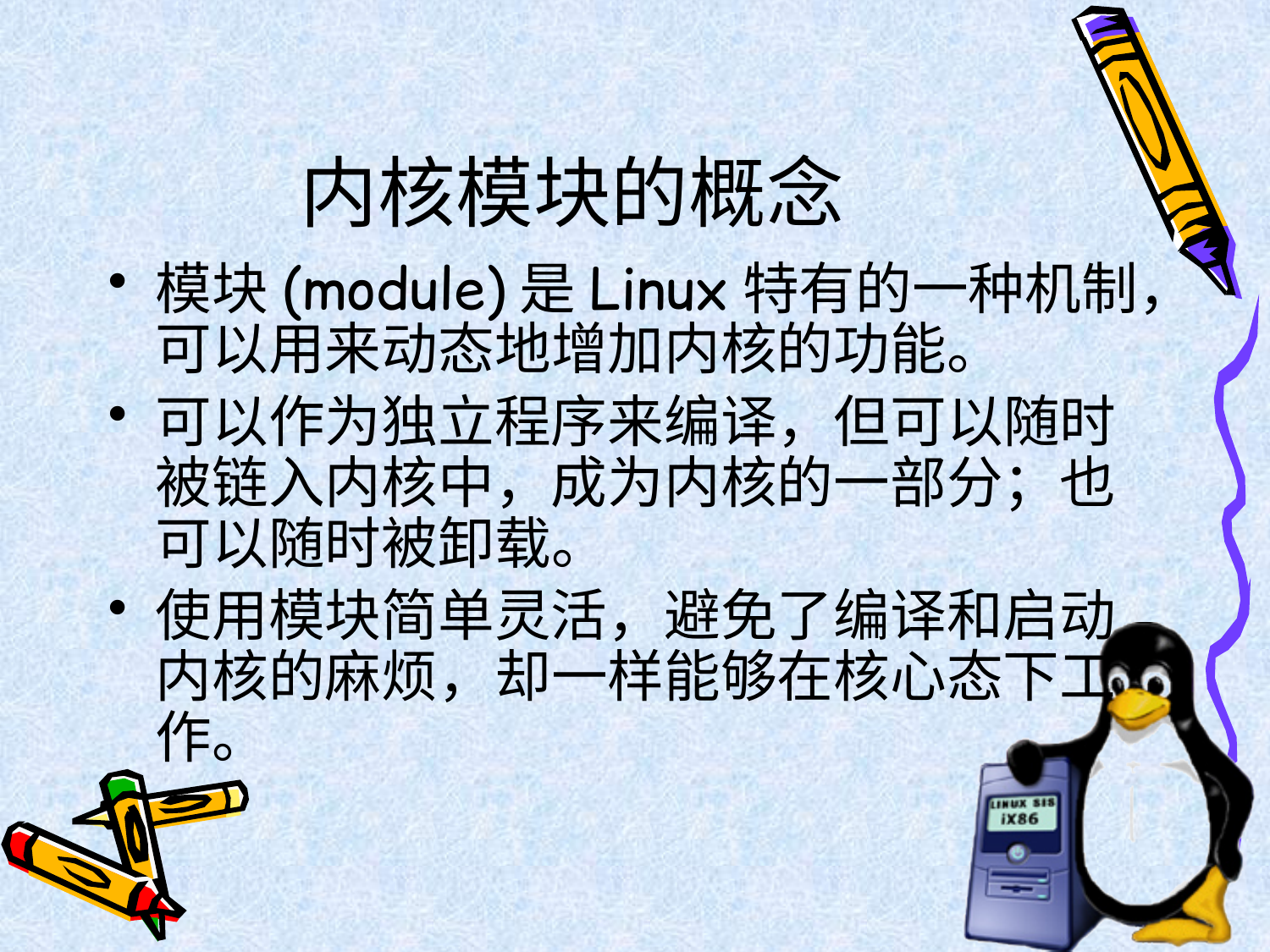

# 内核模块的概念
模块(module)是Linux特有的一种机制，可以用来动态地增加内核的功能。
可以作为独立程序来编译，但可以随时被链入内核中，成为内核的一部分；也可以随时被卸载。
使用模块简单灵活，避免了编译和启动内核的麻烦，却一样能够在核心态下工作。